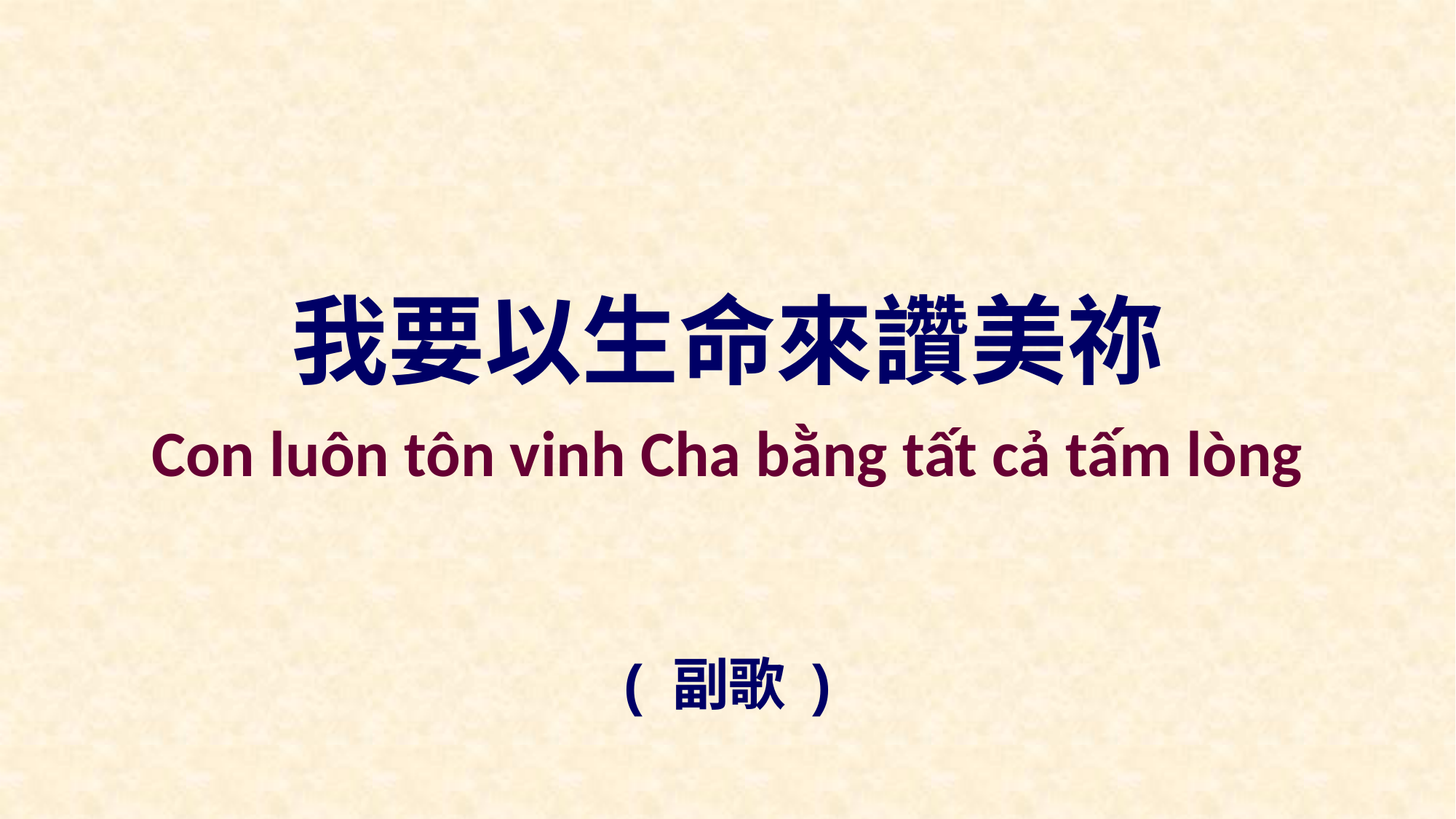

我要以生命來讚美祢
Con luôn tôn vinh Cha bằng tất cả tấm lòng
( 副歌 )